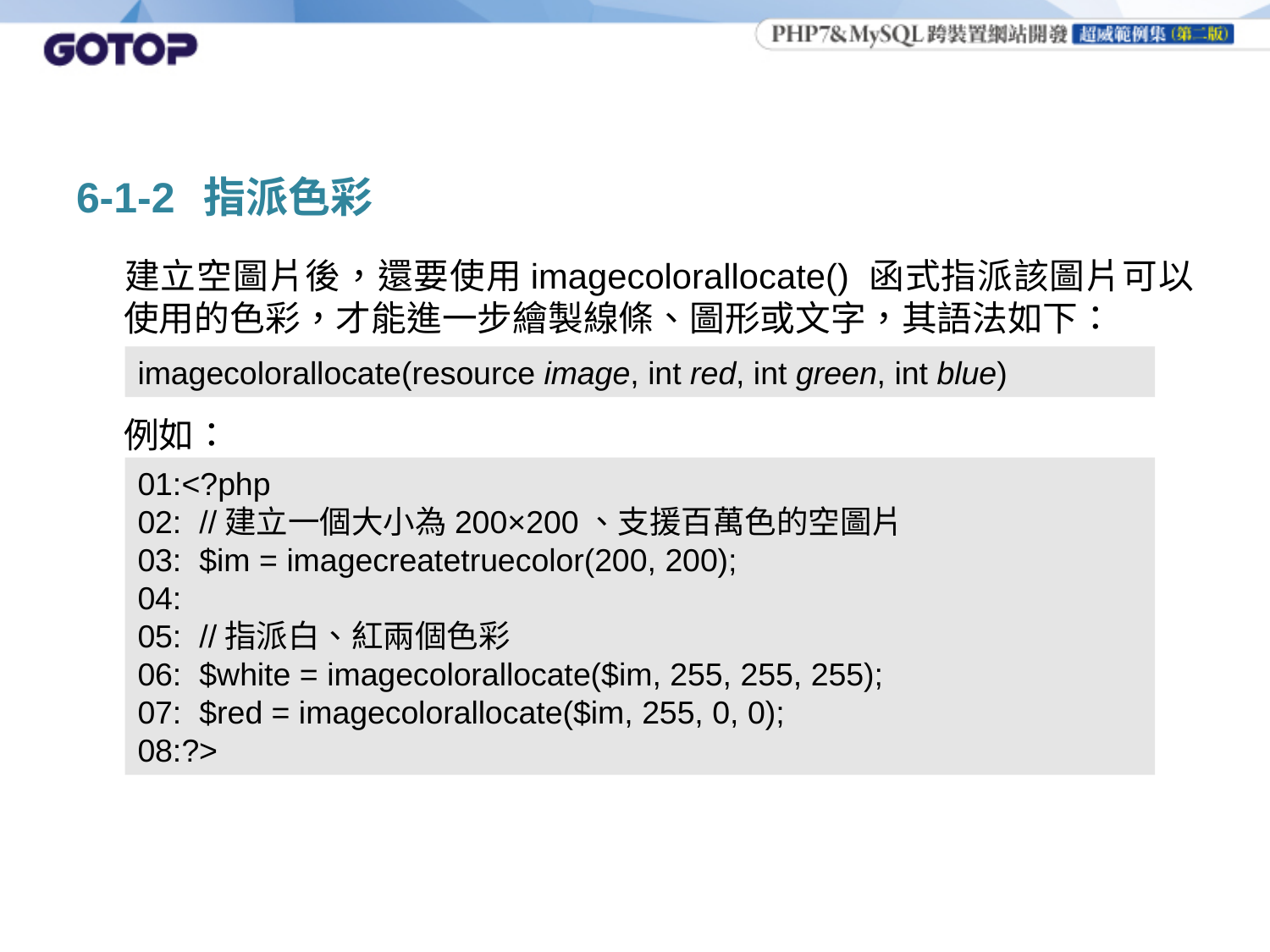

# 6-1-2	指派色彩
	建立空圖片後，還要使用imagecolorallocate() 函式指派該圖片可以使用的色彩，才能進一步繪製線條、圖形或文字，其語法如下：

	例如：
imagecolorallocate(resource image, int red, int green, int blue)
01:<?php
02:  //建立一個大小為200×200、支援百萬色的空圖片
03:  $im = imagecreatetruecolor(200, 200);
04:
05:  //指派白、紅兩個色彩
06:  $white = imagecolorallocate($im, 255, 255, 255);
07:  $red = imagecolorallocate($im, 255, 0, 0);
08:?>